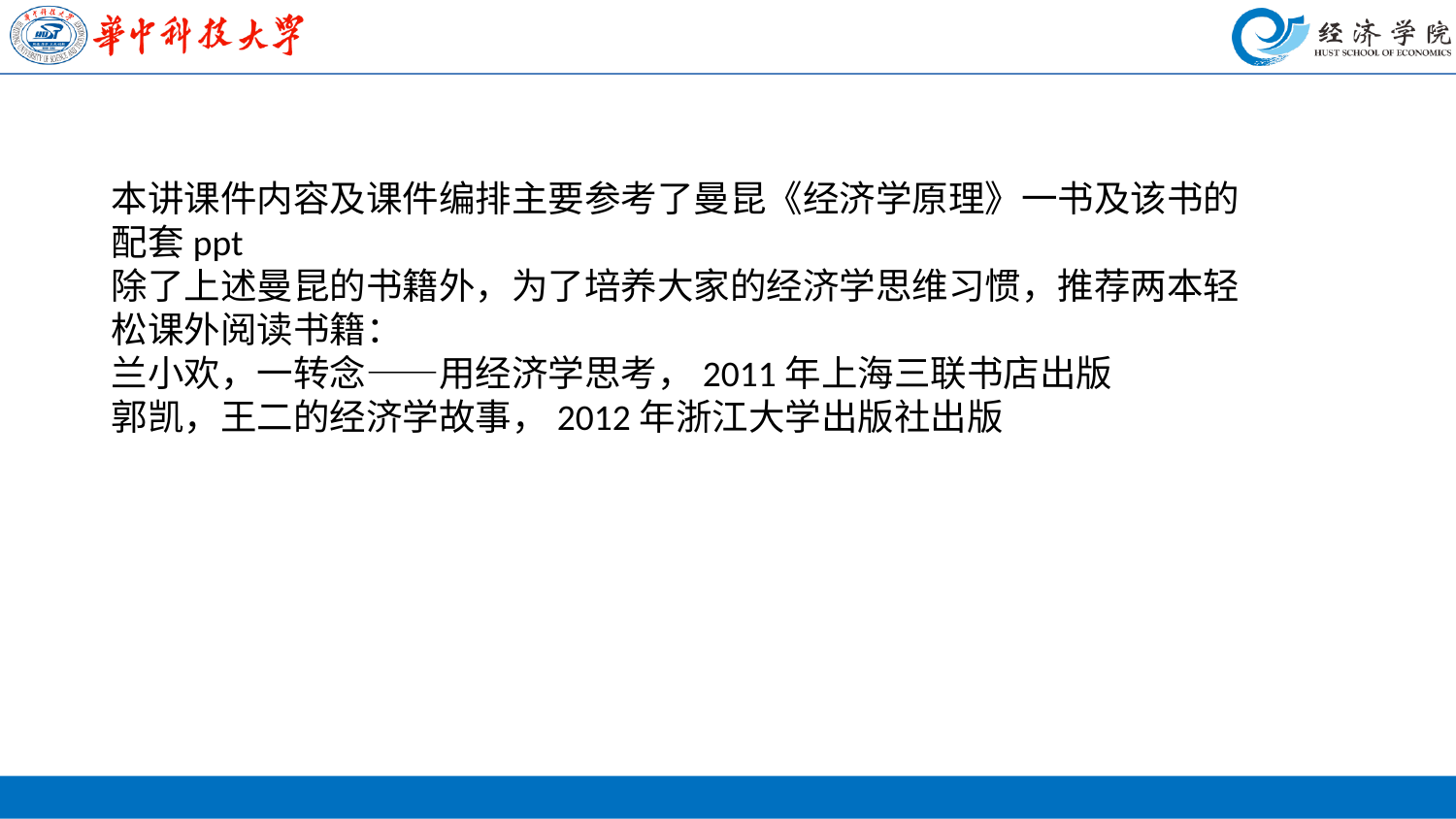

本讲课件内容及课件编排主要参考了曼昆《经济学原理》一书及该书的配套ppt
除了上述曼昆的书籍外，为了培养大家的经济学思维习惯，推荐两本轻松课外阅读书籍：
兰小欢，一转念——用经济学思考，2011年上海三联书店出版
郭凯，王二的经济学故事，2012年浙江大学出版社出版